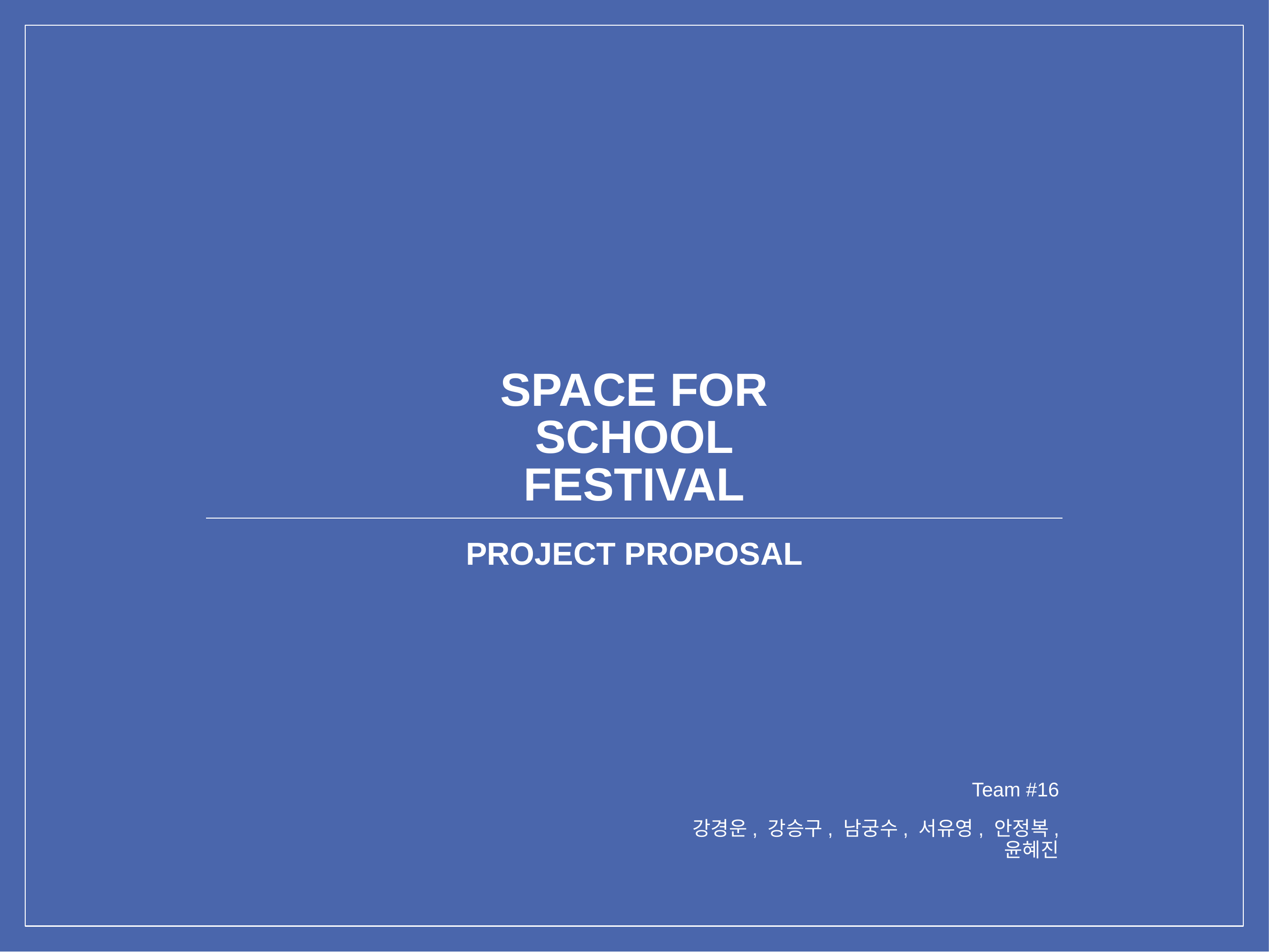

# Space for School Festival
Project Proposal
Team #16
강경운, 강승구, 남궁수, 서유영, 안정복, 윤혜진